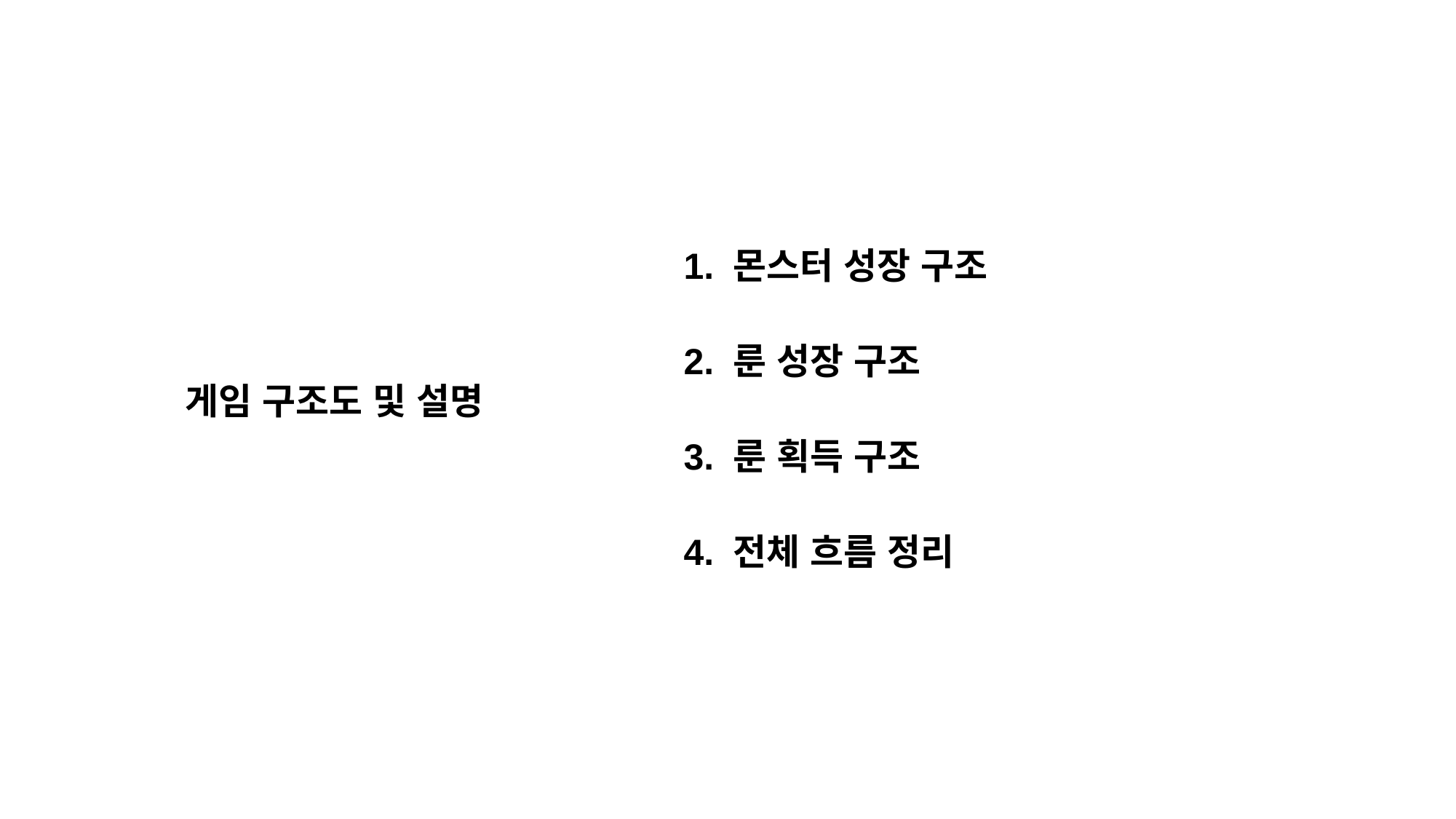

1. 몬스터 성장 구조
2. 룬 성장 구조
게임 구조도 및 설명
3. 룬 획득 구조
4. 전체 흐름 정리